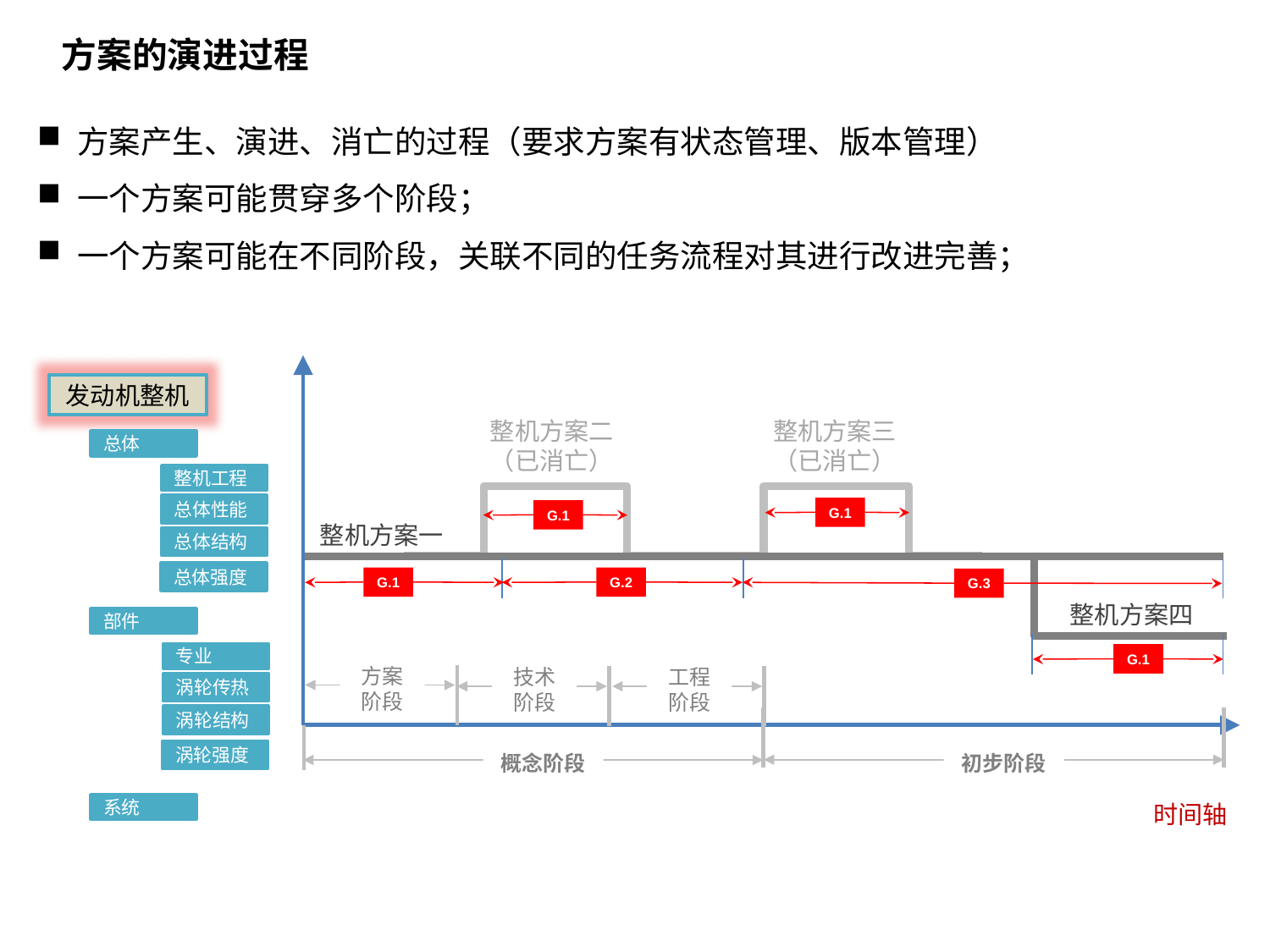

方案的演进过程
方案产生、演进、消亡的过程（要求方案有状态管理、版本管理）
一个方案可能贯穿多个阶段；
一个方案可能在不同阶段，关联不同的任务流程对其进行改进完善；
发动机整机
整机方案三
（已消亡）
整机方案二
（已消亡）
总体
整机工程
总体性能
G.1
G.1
整机方案一
总体结构
总体强度
G.1
G.2
G.3
整机方案四
部件
专业
G.1
方案阶段
技术阶段
工程阶段
涡轮传热
涡轮结构
涡轮强度
初步阶段
概念阶段
时间轴
系统